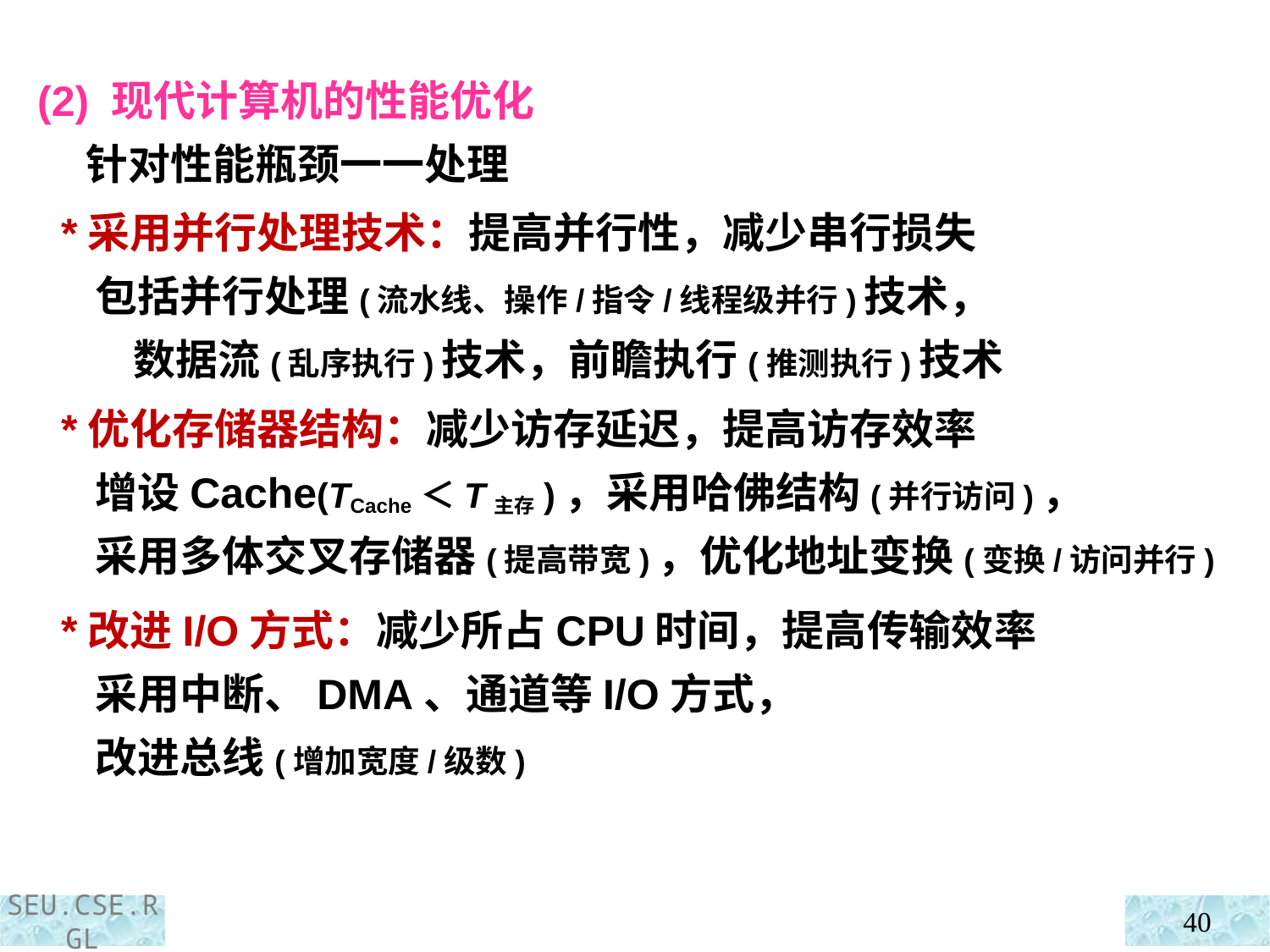

(2) 现代计算机的性能优化
    针对性能瓶颈一一处理
  *采用并行处理技术：提高并行性，减少串行损失
     包括并行处理(流水线、操作/指令/线程级并行)技术，
         数据流(乱序执行)技术，前瞻执行(推测执行)技术
  *优化存储器结构：减少访存延迟，提高访存效率
     增设Cache(TCache＜T主存)，采用哈佛结构(并行访问)，
     采用多体交叉存储器(提高带宽)，优化地址变换(变换/访问并行)
  *改进I/O方式：减少所占CPU时间，提高传输效率
     采用中断、DMA、通道等I/O方式，
     改进总线(增加宽度/级数)
40